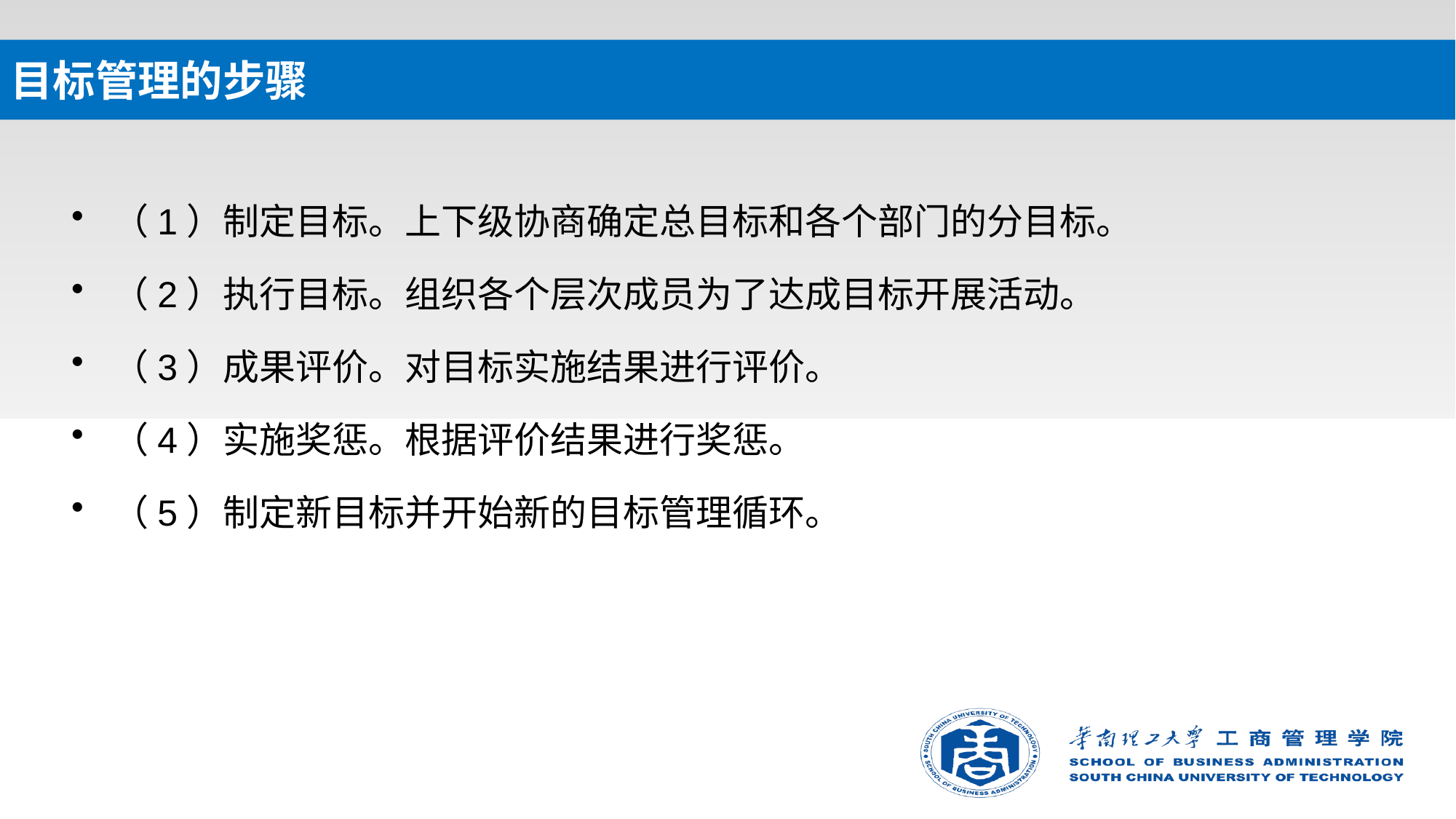

# 目标管理的步骤
（1）制定目标。上下级协商确定总目标和各个部门的分目标。
（2）执行目标。组织各个层次成员为了达成目标开展活动。
（3）成果评价。对目标实施结果进行评价。
（4）实施奖惩。根据评价结果进行奖惩。
（5）制定新目标并开始新的目标管理循环。